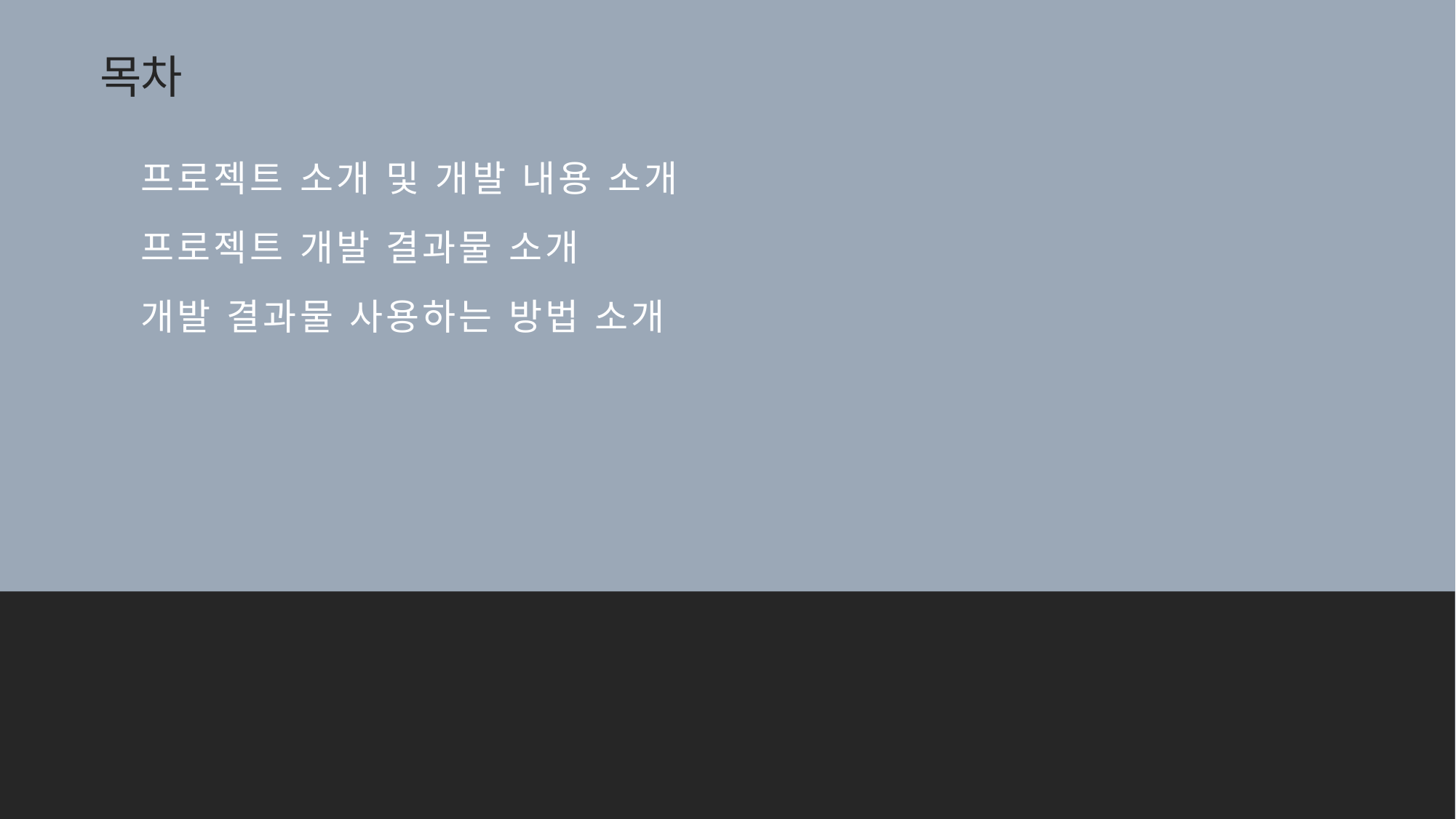

# 목차
프로젝트 소개 및 개발 내용 소개
프로젝트 개발 결과물 소개
개발 결과물 사용하는 방법 소개